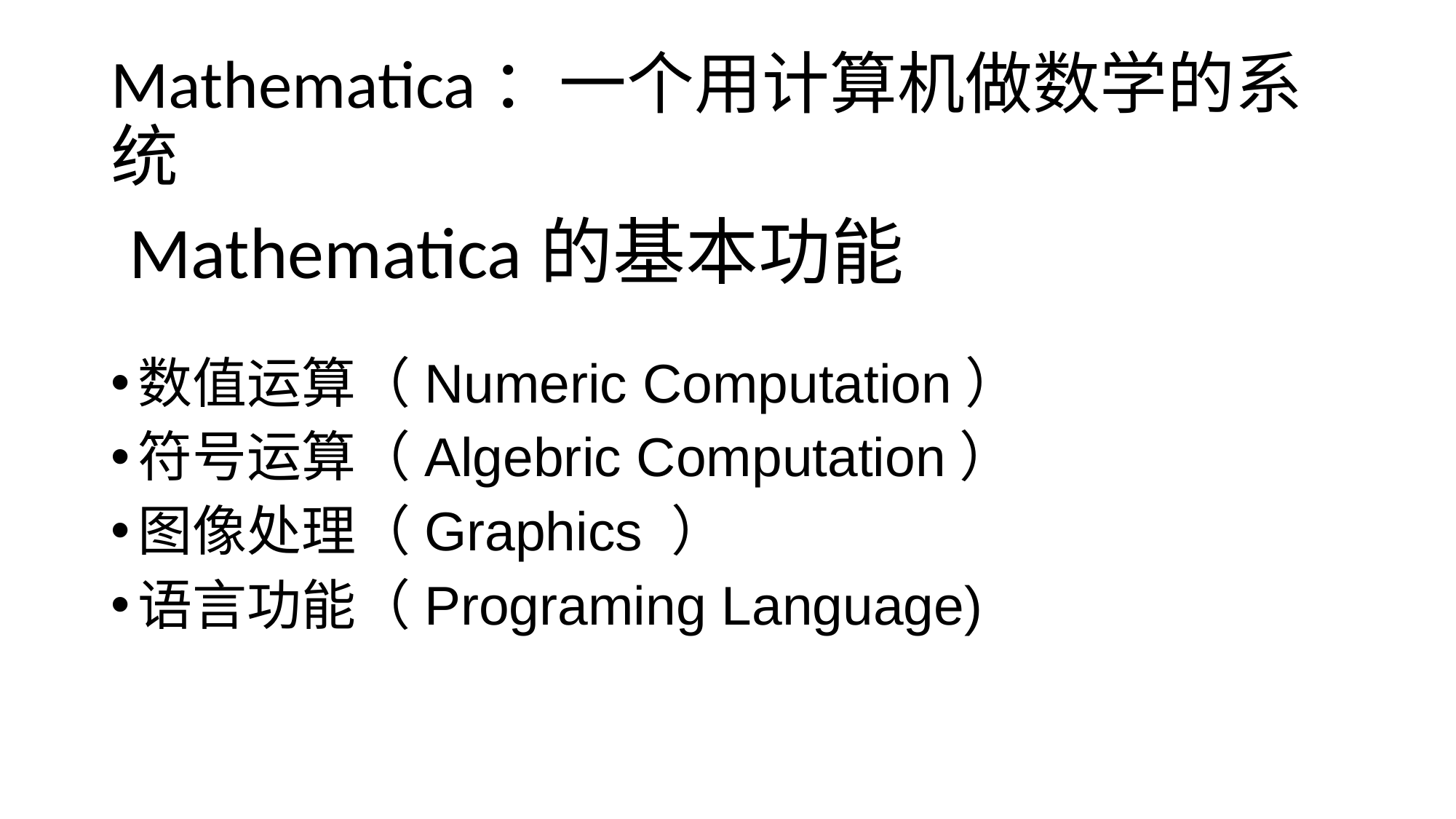

# Mathematica：一个用计算机做数学的系统
Mathematica的基本功能
数值运算（Numeric Computation）
符号运算（Algebric Computation）
图像处理（Graphics ）
语言功能（Programing Language)